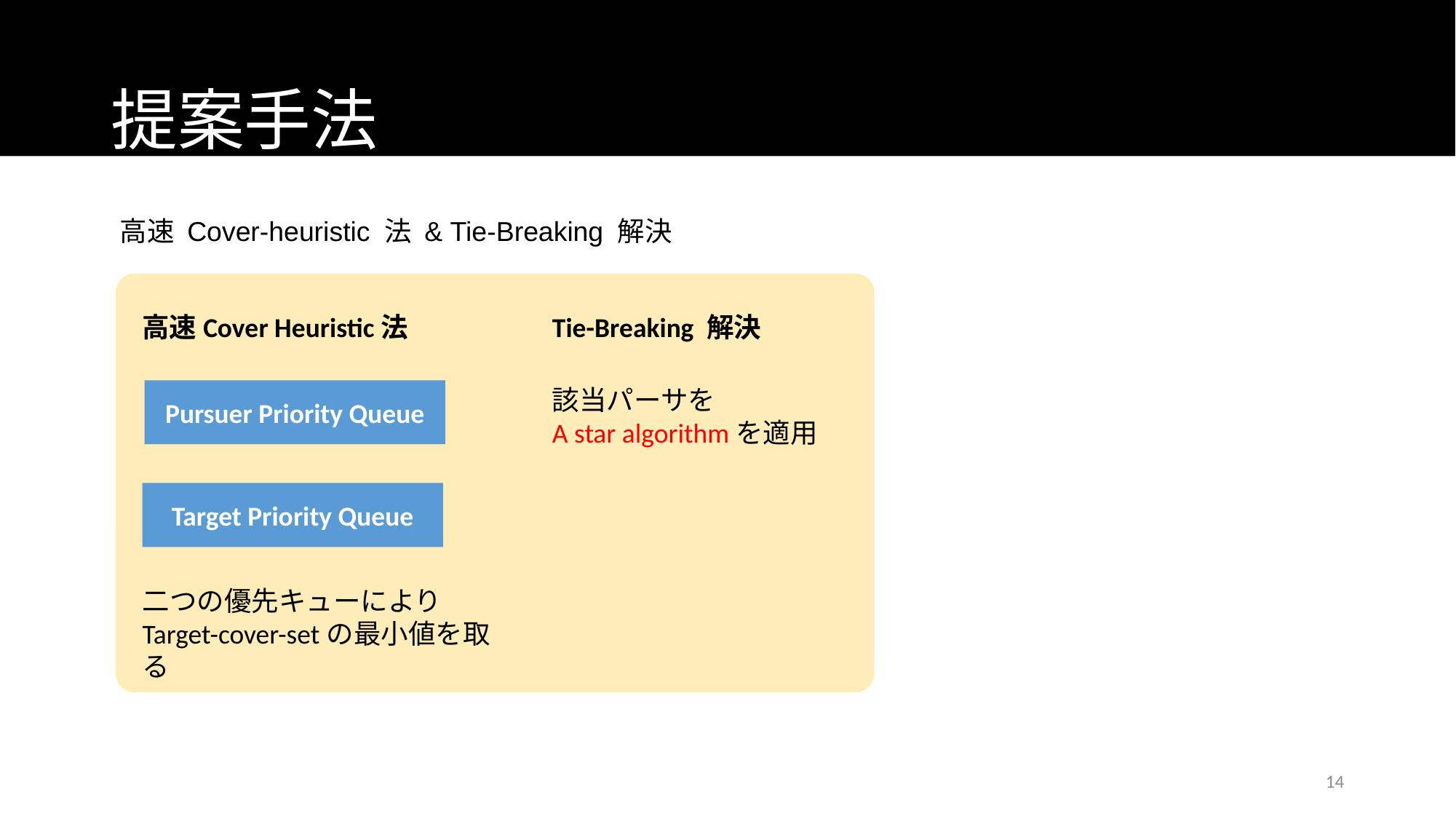

# 提案手法
高速 Cover-heuristic 法 & Tie-Breaking 解決

高速Cover Heuristic法
Pursuer Priority Queue
Target Priority Queue
二つの優先キューによりTarget-cover-setの最小値を取る
Tie-Breaking 解決
該当パーサを
A star algorithmを適用
14